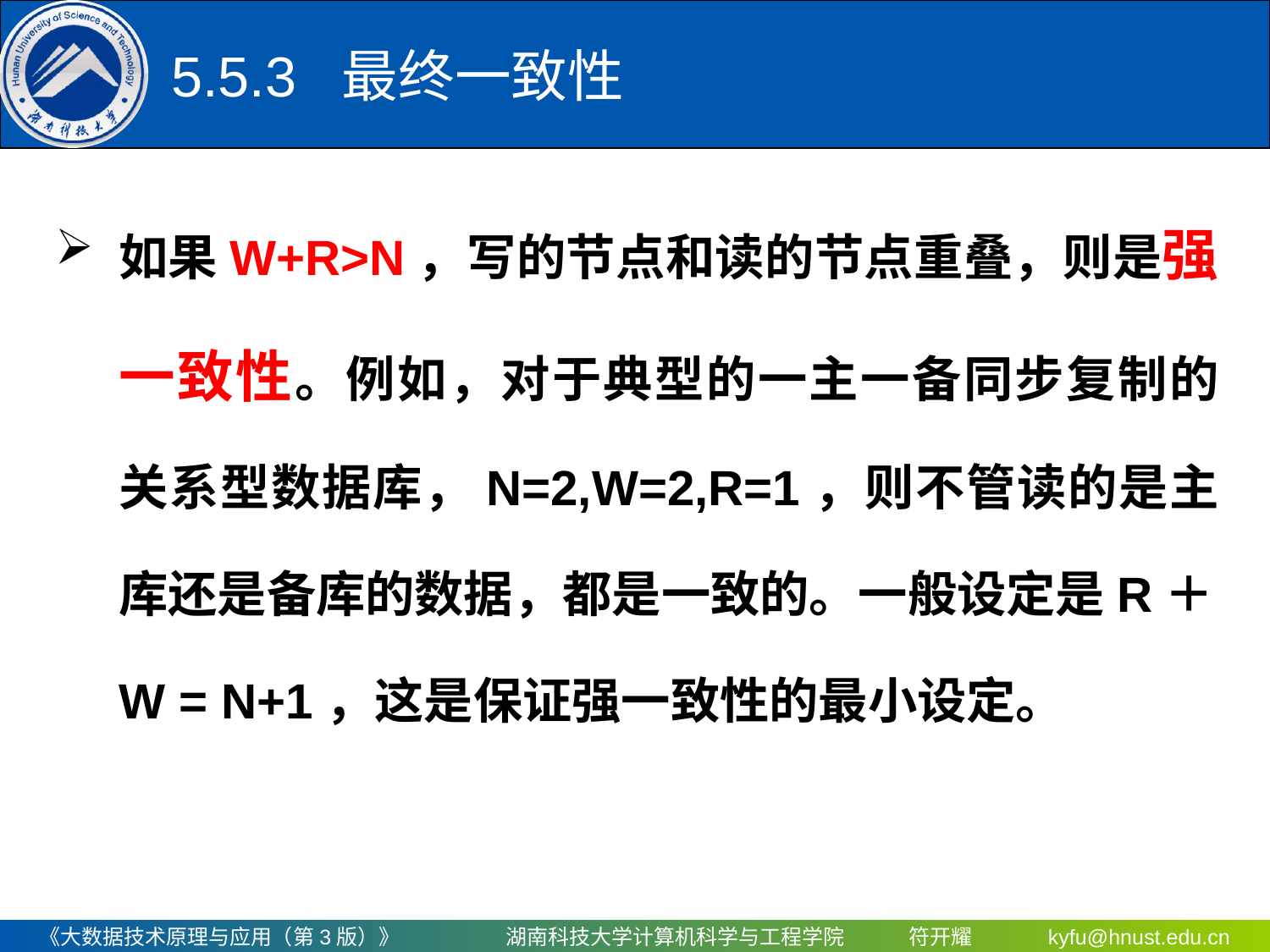

5.5.3  最终一致性
如果W+R>N，写的节点和读的节点重叠，则是强一致性。例如，对于典型的一主一备同步复制的关系型数据库，N=2,W=2,R=1，则不管读的是主库还是备库的数据，都是一致的。一般设定是R＋W = N+1，这是保证强一致性的最小设定。